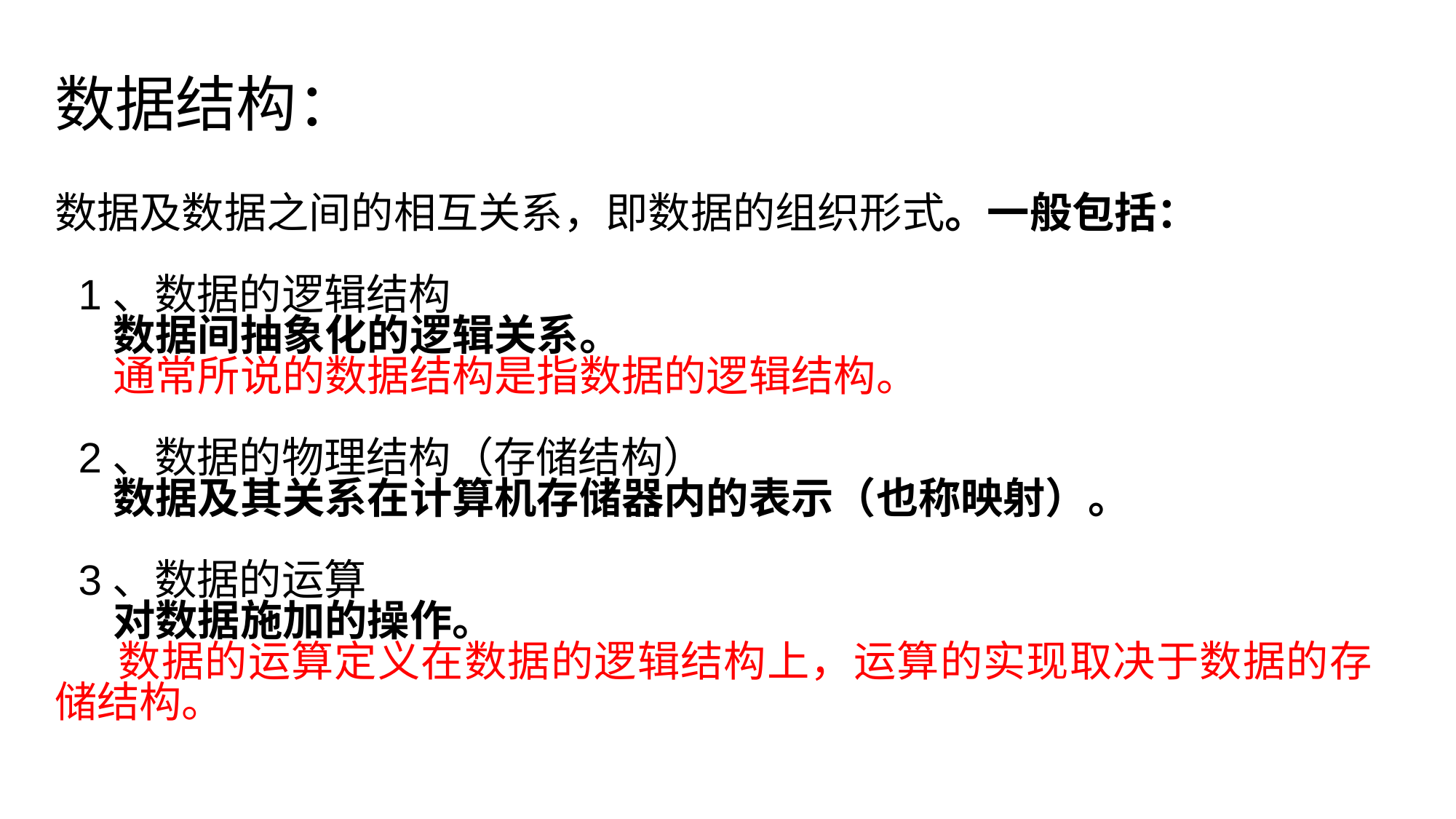

数据结构：

数据及数据之间的相互关系，即数据的组织形式。一般包括：

  1、数据的逻辑结构
     数据间抽象化的逻辑关系。
     通常所说的数据结构是指数据的逻辑结构。

  2、数据的物理结构（存储结构）
     数据及其关系在计算机存储器内的表示（也称映射）。

  3、数据的运算
     对数据施加的操作。
     数据的运算定义在数据的逻辑结构上，运算的实现取决于数据的存储结构。